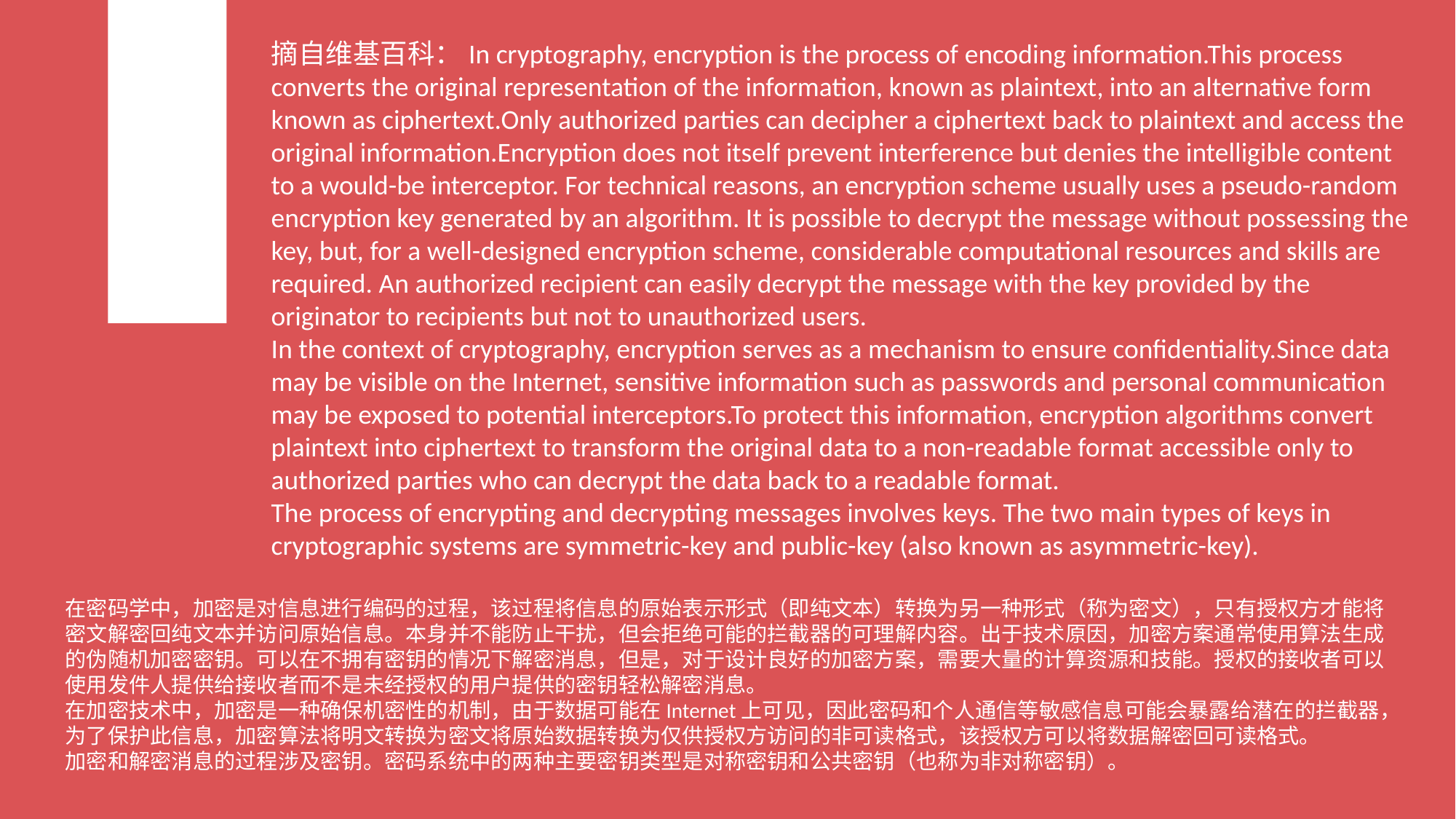

摘自维基百科：In cryptography, encryption is the process of encoding information.This process converts the original representation of the information, known as plaintext, into an alternative form known as ciphertext.Only authorized parties can decipher a ciphertext back to plaintext and access the original information.Encryption does not itself prevent interference but denies the intelligible content to a would-be interceptor. For technical reasons, an encryption scheme usually uses a pseudo-random encryption key generated by an algorithm. It is possible to decrypt the message without possessing the key, but, for a well-designed encryption scheme, considerable computational resources and skills are required. An authorized recipient can easily decrypt the message with the key provided by the originator to recipients but not to unauthorized users.
In the context of cryptography, encryption serves as a mechanism to ensure confidentiality.Since data may be visible on the Internet, sensitive information such as passwords and personal communication may be exposed to potential interceptors.To protect this information, encryption algorithms convert plaintext into ciphertext to transform the original data to a non-readable format accessible only to authorized parties who can decrypt the data back to a readable format.
The process of encrypting and decrypting messages involves keys. The two main types of keys in cryptographic systems are symmetric-key and public-key (also known as asymmetric-key).
在密码学中，加密是对信息进行编码的过程，该过程将信息的原始表示形式（即纯文本）转换为另一种形式（称为密文），只有授权方才能将密文解密回纯文本并访问原始信息。本身并不能防止干扰，但会拒绝可能的拦截器的可理解内容。出于技术原因，加密方案通常使用算法生成的伪随机加密密钥。可以在不拥有密钥的情况下解密消息，但是，对于设计良好的加密方案，需要大量的计算资源和技能。授权的接收者可以使用发件人提供给接收者而不是未经授权的用户提供的密钥轻松解密消息。
在加密技术中，加密是一种确保机密性的机制，由于数据可能在Internet上可见，因此密码和个人通信等敏感信息可能会暴露给潜在的拦截器，为了保护此信息，加密算法将明文转换为密文将原始数据转换为仅供授权方访问的非可读格式，该授权方可以将数据解密回可读格式。
加密和解密消息的过程涉及密钥。密码系统中的两种主要密钥类型是对称密钥和公共密钥（也称为非对称密钥）。